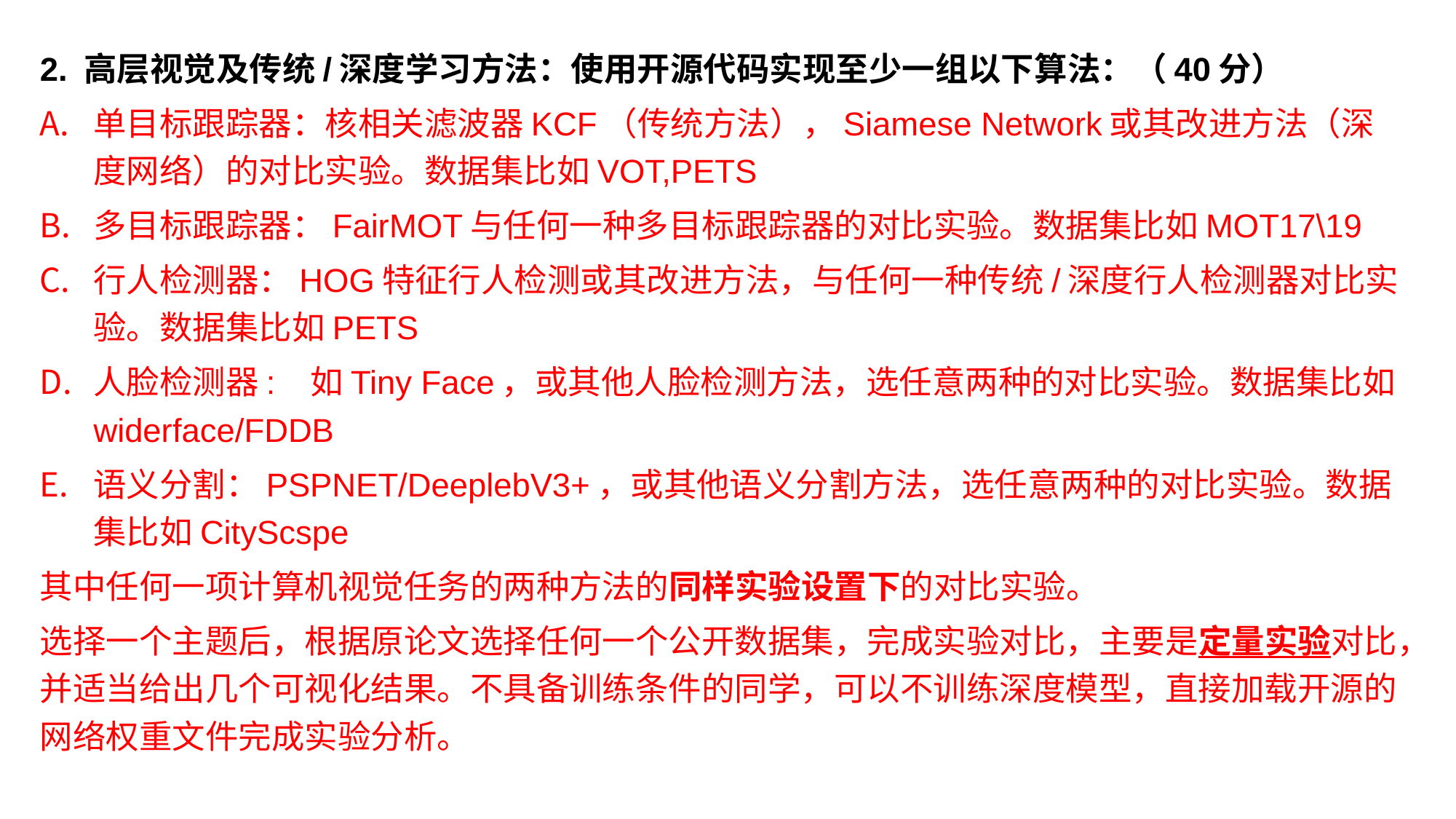

2. 高层视觉及传统/深度学习方法：使用开源代码实现至少一组以下算法：（40分）
单目标跟踪器：核相关滤波器KCF（传统方法），Siamese Network或其改进方法（深度网络）的对比实验。数据集比如VOT,PETS
多目标跟踪器：FairMOT与任何一种多目标跟踪器的对比实验。数据集比如MOT17\19
行人检测器：HOG特征行人检测或其改进方法，与任何一种传统/深度行人检测器对比实验。数据集比如PETS
人脸检测器:   如Tiny Face，或其他人脸检测方法，选任意两种的对比实验。数据集比如widerface/FDDB
语义分割：PSPNET/DeeplebV3+，或其他语义分割方法，选任意两种的对比实验。数据集比如CityScspe
其中任何一项计算机视觉任务的两种方法的同样实验设置下的对比实验。
选择一个主题后，根据原论文选择任何一个公开数据集，完成实验对比，主要是定量实验对比，并适当给出几个可视化结果。不具备训练条件的同学，可以不训练深度模型，直接加载开源的网络权重文件完成实验分析。